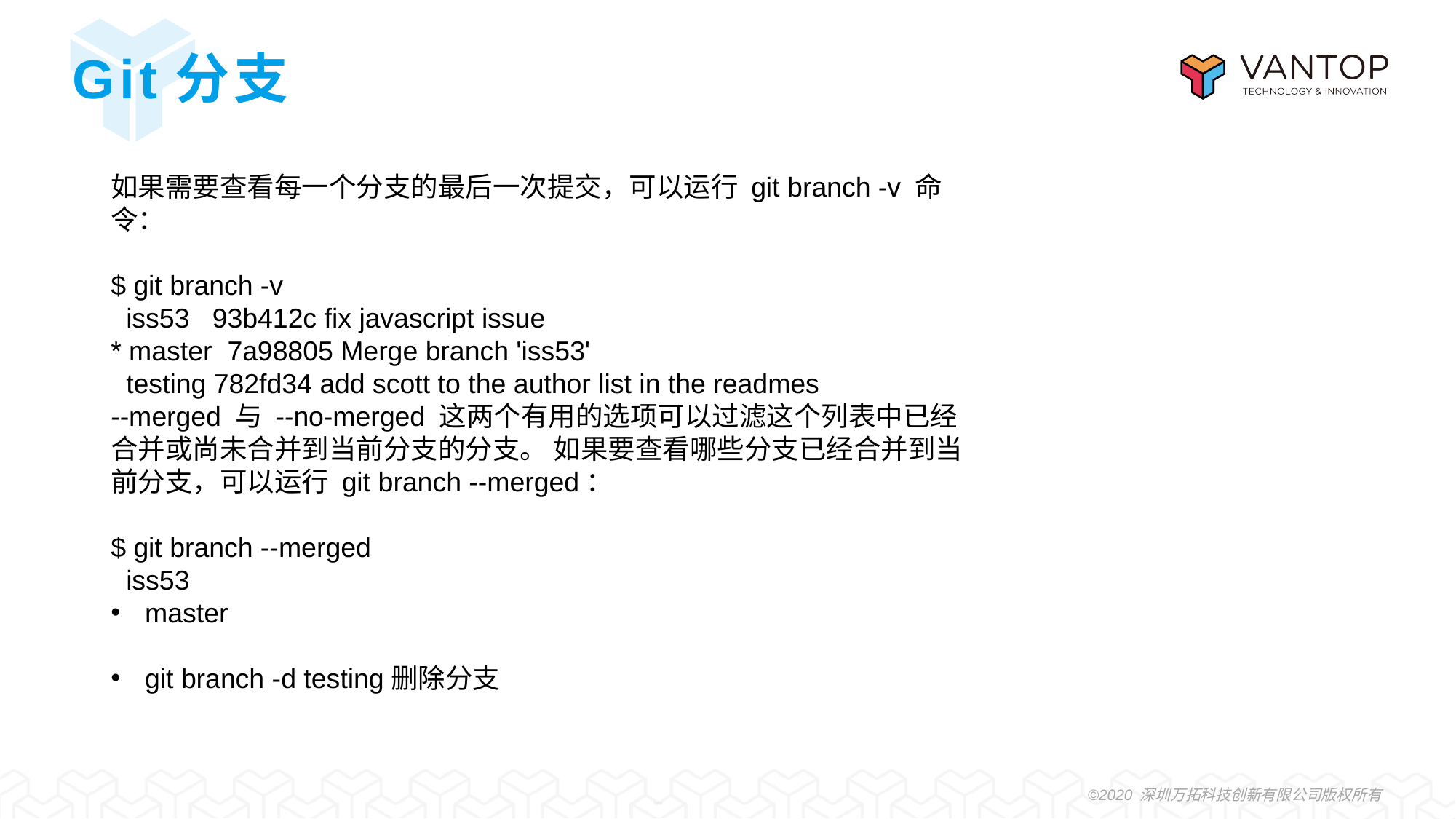

# Git分支

如果需要查看每一个分支的最后一次提交，可以运行 git branch -v 命令：

$ git branch -v
  iss53   93b412c fix javascript issue
* master  7a98805 Merge branch 'iss53'
  testing 782fd34 add scott to the author list in the readmes
--merged 与 --no-merged 这两个有用的选项可以过滤这个列表中已经合并或尚未合并到当前分支的分支。 如果要查看哪些分支已经合并到当前分支，可以运行 git branch --merged：

$ git branch --merged
  iss53
master

git branch -d testing删除分支